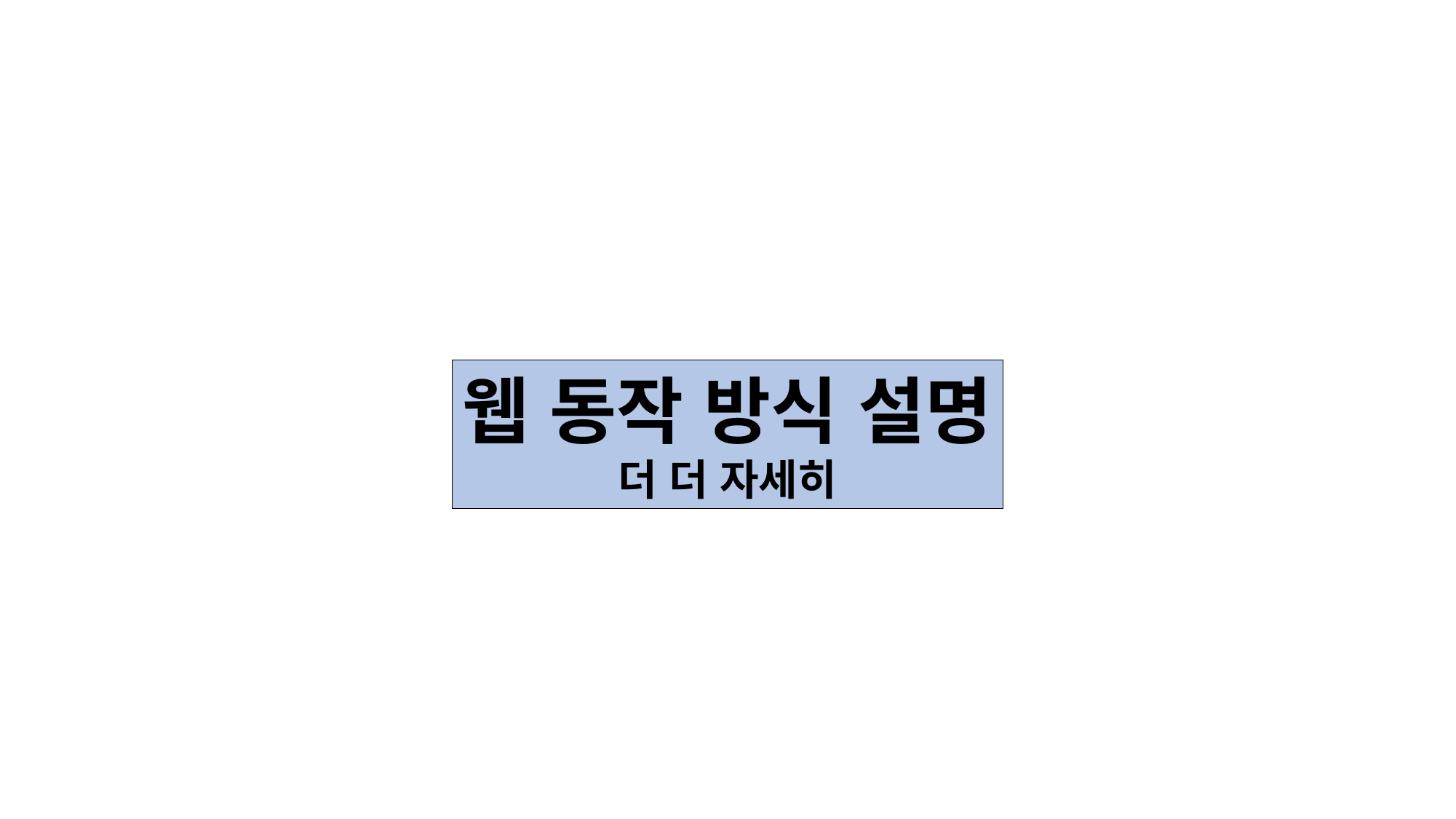

웹 동작 방식 설명
더 더 자세히